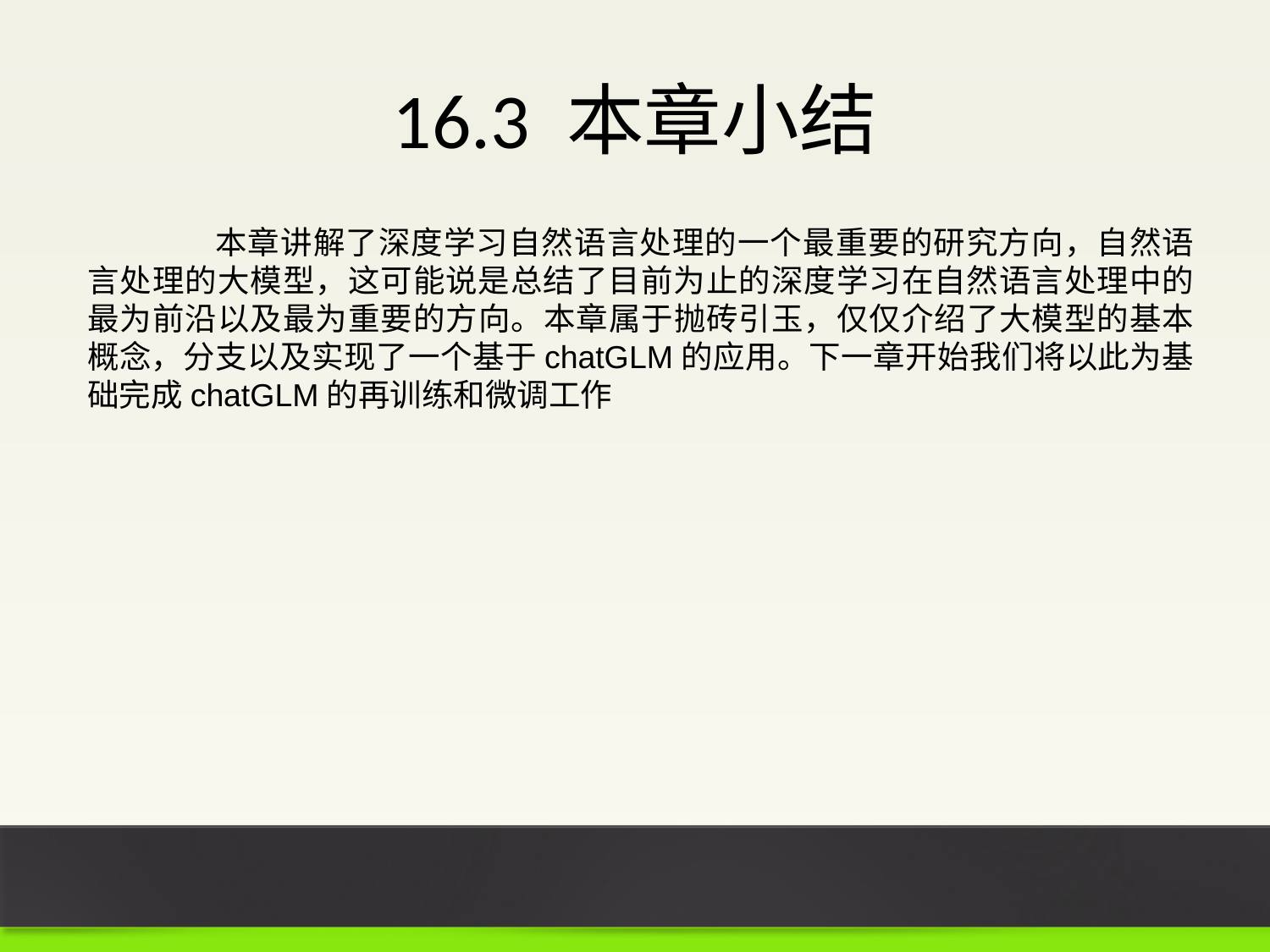

# 16.3 本章小结
	本章讲解了深度学习自然语言处理的一个最重要的研究方向，自然语言处理的大模型，这可能说是总结了目前为止的深度学习在自然语言处理中的最为前沿以及最为重要的方向。本章属于抛砖引玉，仅仅介绍了大模型的基本概念，分支以及实现了一个基于chatGLM的应用。下一章开始我们将以此为基础完成chatGLM的再训练和微调工作